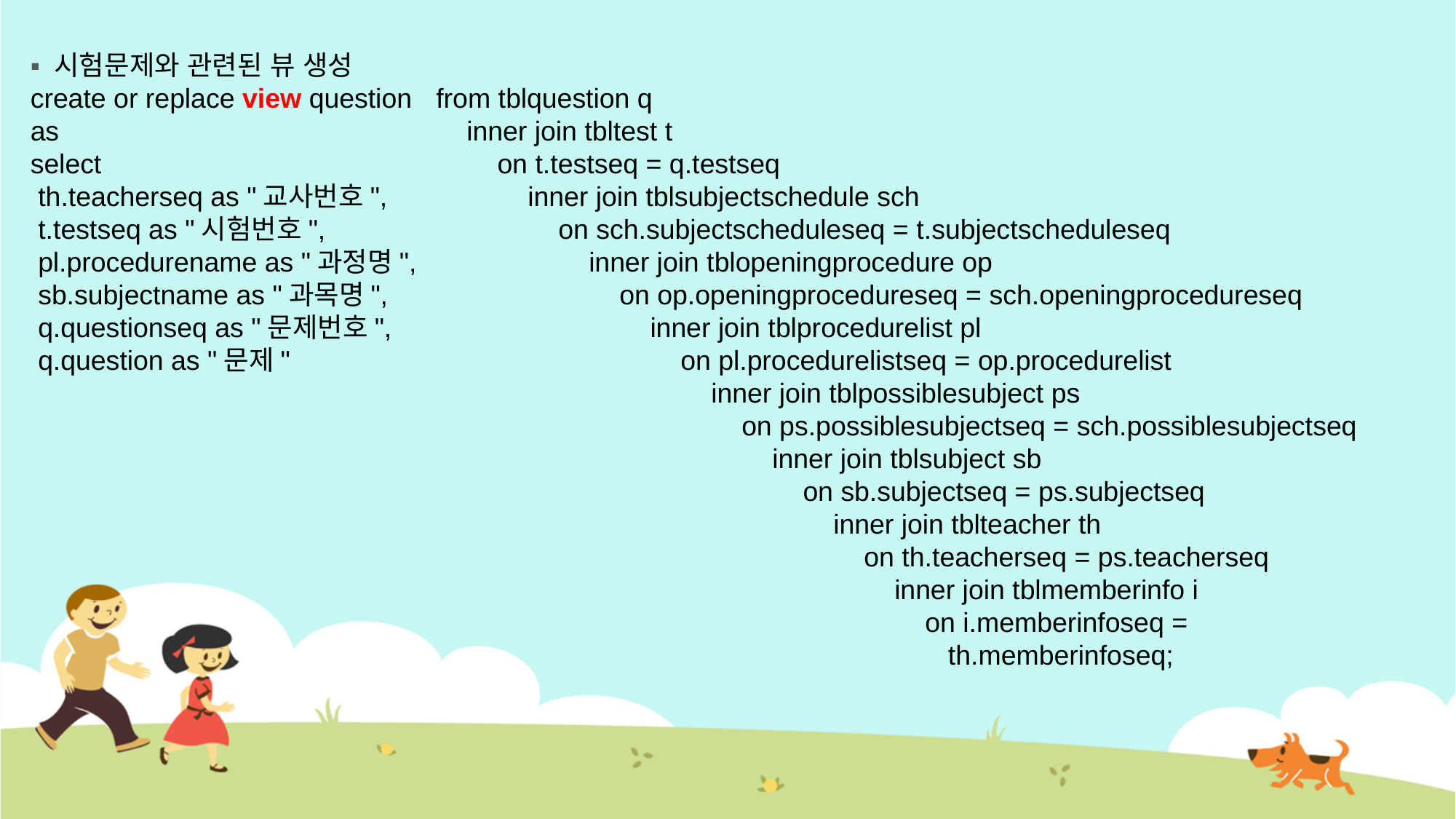

▪ 시험문제와 관련된 뷰 생성
create or replace view question
as
select
 th.teacherseq as "교사번호",
 t.testseq as "시험번호",
 pl.procedurename as "과정명",
 sb.subjectname as "과목명",
 q.questionseq as "문제번호",
 q.question as "문제"
from tblquestion q
    inner join tbltest t
        on t.testseq = q.testseq
            inner join tblsubjectschedule sch
                on sch.subjectscheduleseq = t.subjectscheduleseq
                    inner join tblopeningprocedure op
                        on op.openingprocedureseq = sch.openingprocedureseq
                            inner join tblprocedurelist pl
                                on pl.procedurelistseq = op.procedurelist
                                    inner join tblpossiblesubject ps
                                        on ps.possiblesubjectseq = sch.possiblesubjectseq
                                            inner join tblsubject sb
                                                on sb.subjectseq = ps.subjectseq
                                                    inner join tblteacher th
                                                        on th.teacherseq = ps.teacherseq
                                                            inner join tblmemberinfo i
                                                                on i.memberinfoseq =
                                                                   th.memberinfoseq;